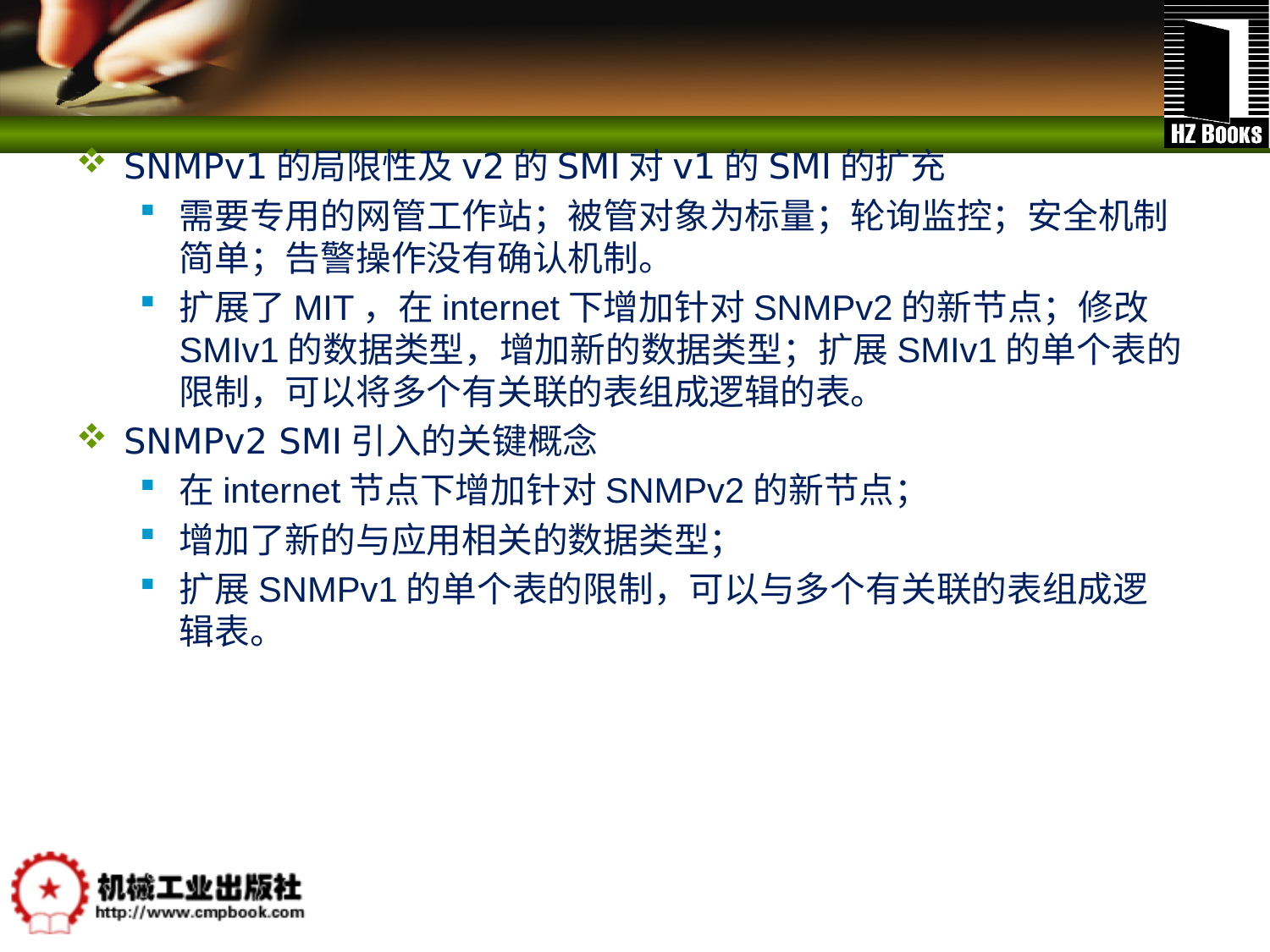

#
SNMPv1的局限性及v2的SMI对v1的SMI的扩充
需要专用的网管工作站；被管对象为标量；轮询监控；安全机制简单；告警操作没有确认机制。
扩展了MIT，在internet下增加针对SNMPv2的新节点；修改SMIv1的数据类型，增加新的数据类型；扩展SMIv1的单个表的限制，可以将多个有关联的表组成逻辑的表。
SNMPv2 SMI引入的关键概念
在internet节点下增加针对SNMPv2的新节点；
增加了新的与应用相关的数据类型；
扩展SNMPv1的单个表的限制，可以与多个有关联的表组成逻辑表。